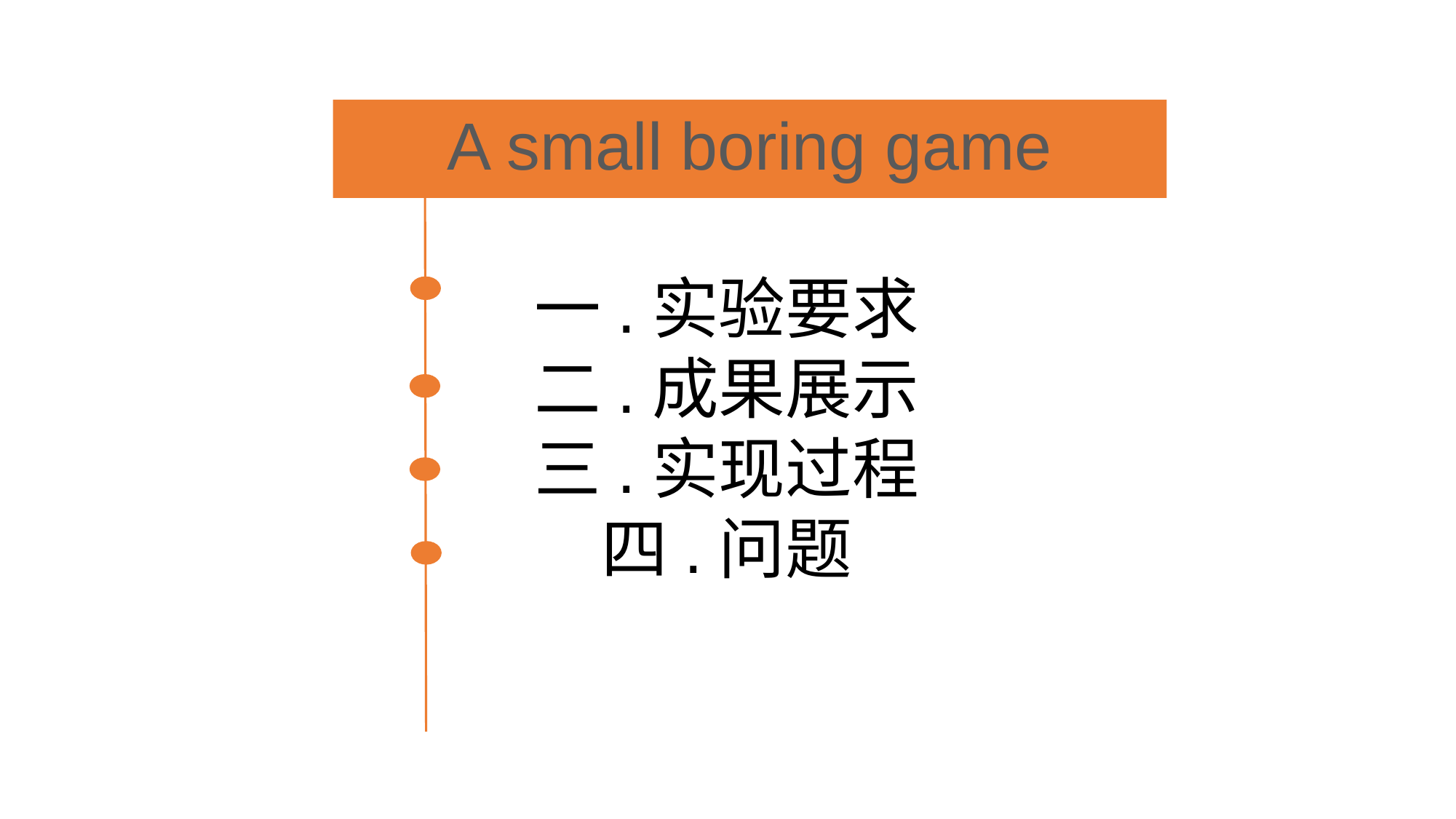

A small boring game
一.实验要求
二.成果展示
三.实现过程
四.问题